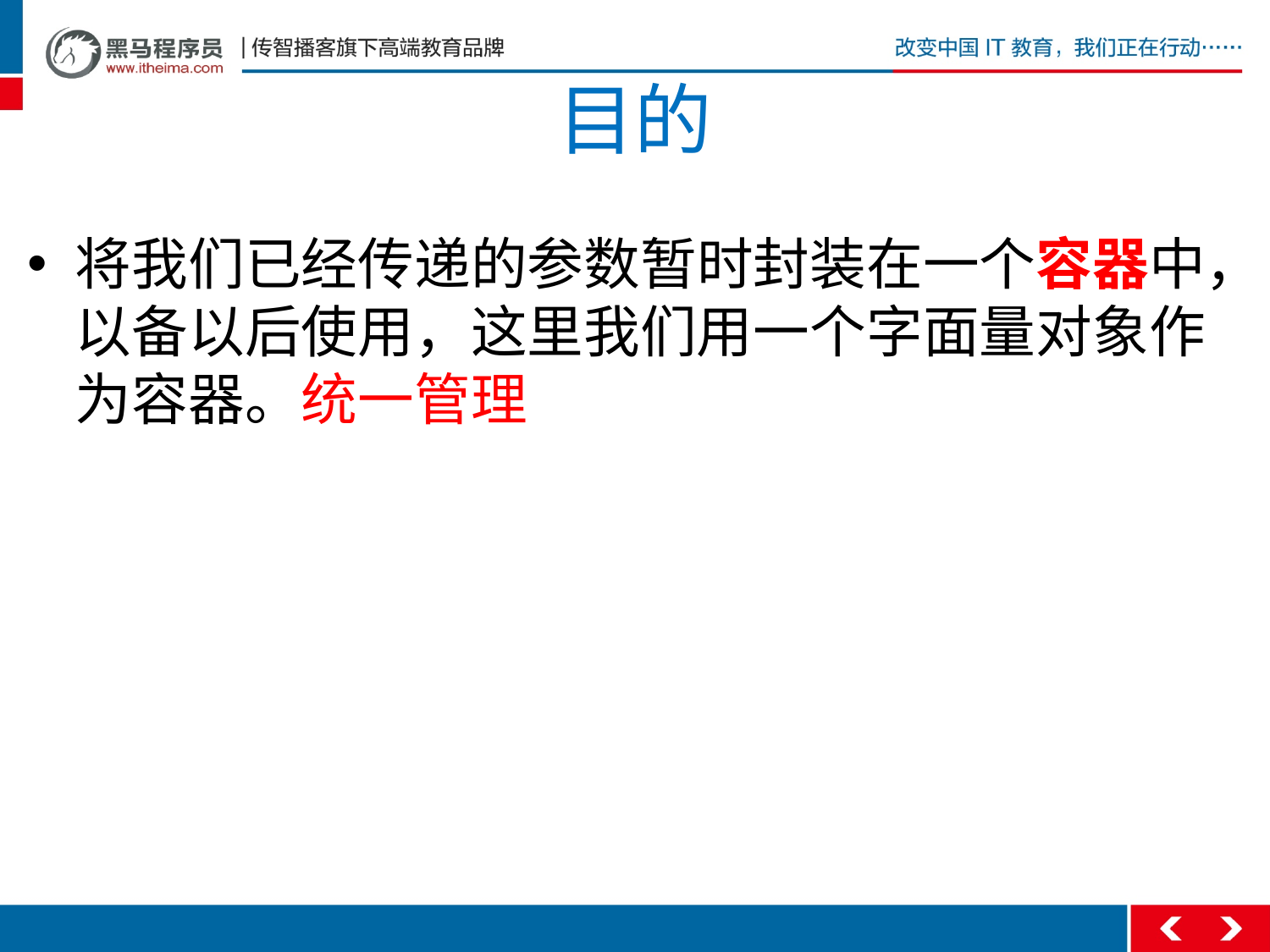

# 目的
将我们已经传递的参数暂时封装在一个容器中，以备以后使用，这里我们用一个字面量对象作为容器。统一管理